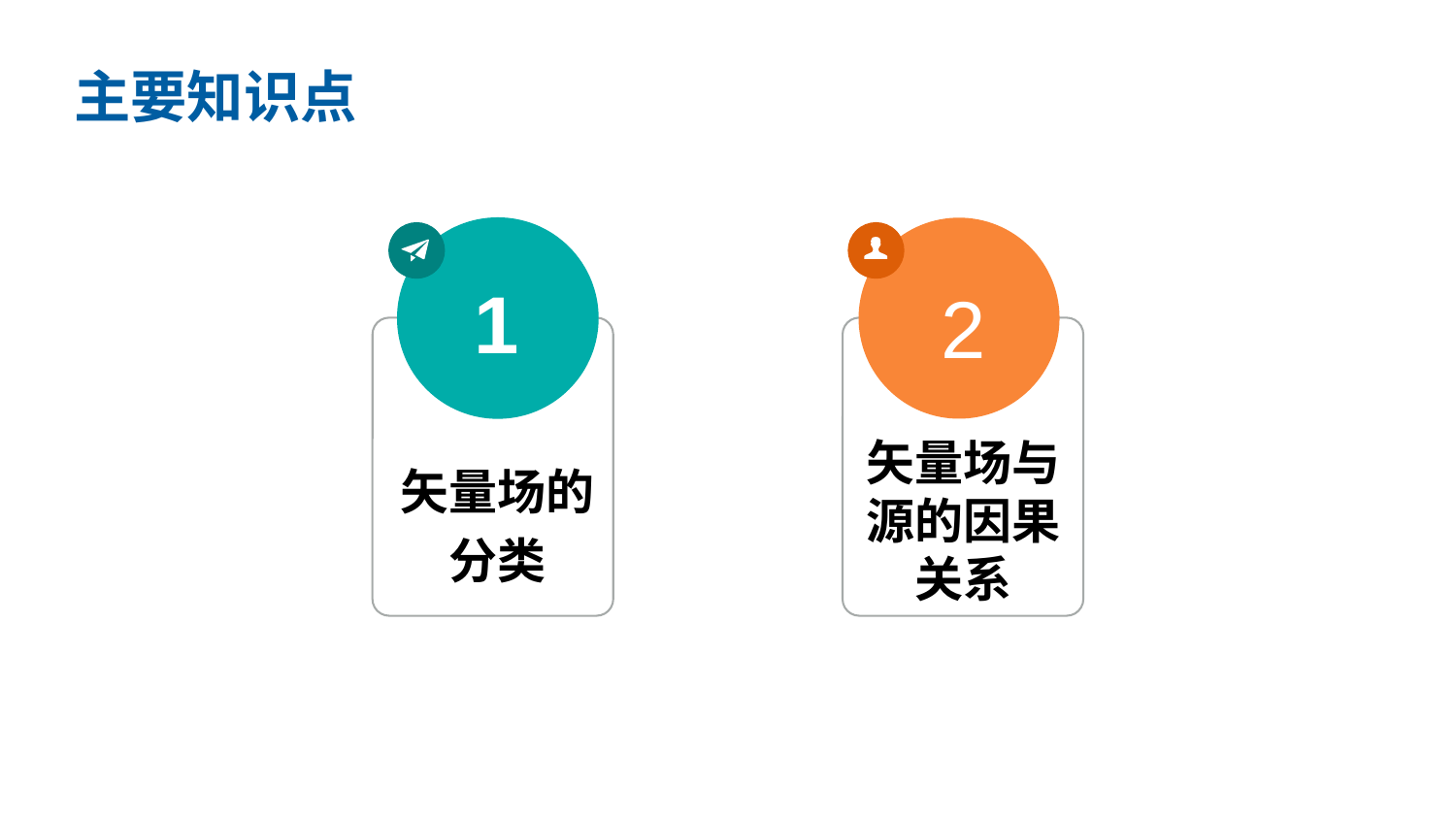

主要知识点

1

矢量场的分类

2

矢量场与源的因果关系
矢量场的分类
散度定理